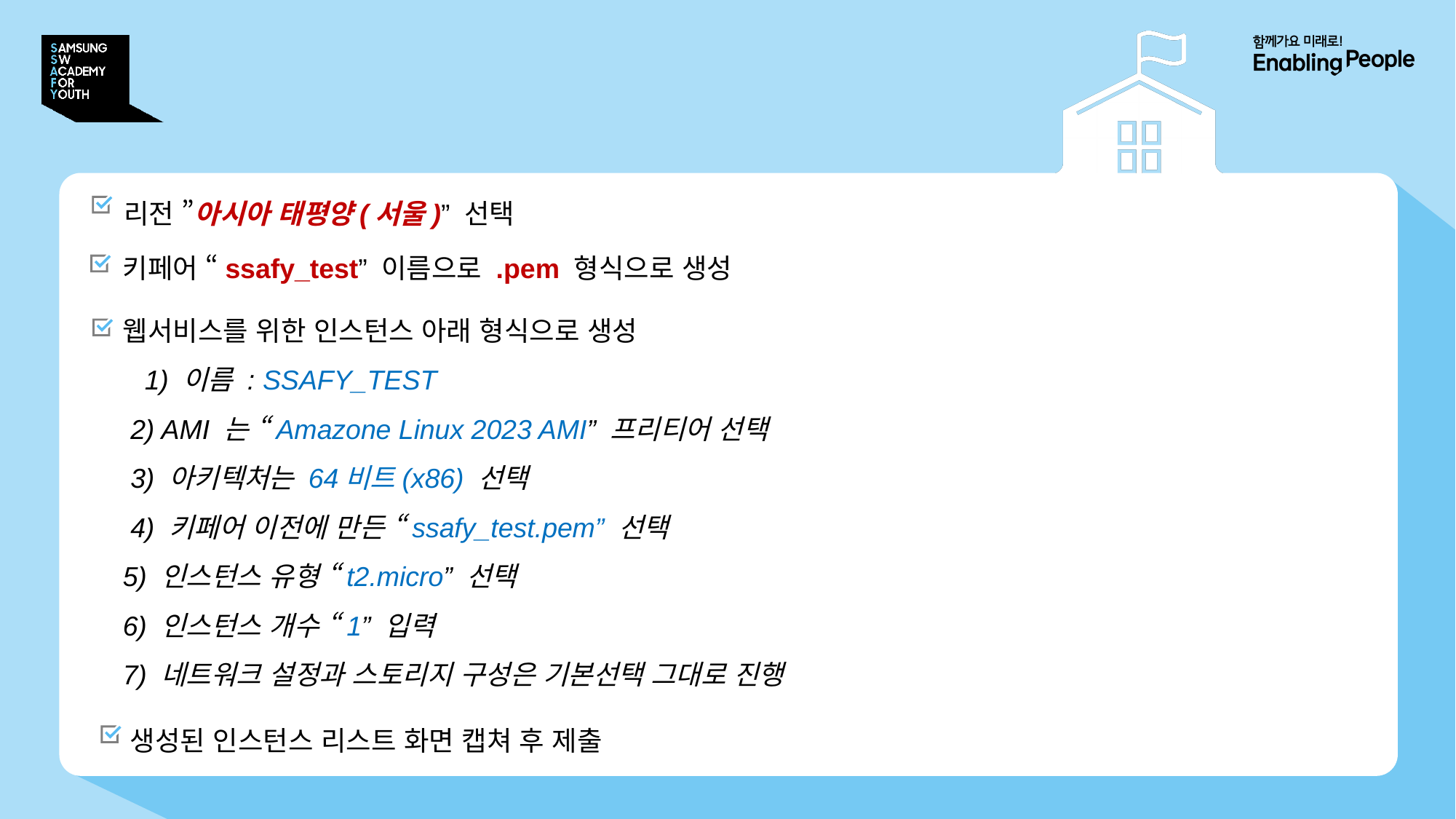

# 과제목표 – AWS EC2 인스턴스 생성
리전 ”아시아 태평양(서울)” 선택

키페어 “ssafy_test” 이름으로 .pem 형식으로 생성

웹서비스를 위한 인스턴스 아래 형식으로 생성
  1) 이름 : SSAFY_TEST
 2) AMI 는 “Amazone Linux 2023 AMI” 프리티어 선택
 3) 아키텍처는 64비트(x86) 선택
 4) 키페어 이전에 만든 “ssafy_test.pem” 선택
5) 인스턴스 유형 “t2.micro” 선택
6) 인스턴스 개수 “1” 입력
7) 네트워크 설정과 스토리지 구성은 기본선택 그대로 진행

생성된 인스턴스 리스트 화면 캡쳐 후 제출